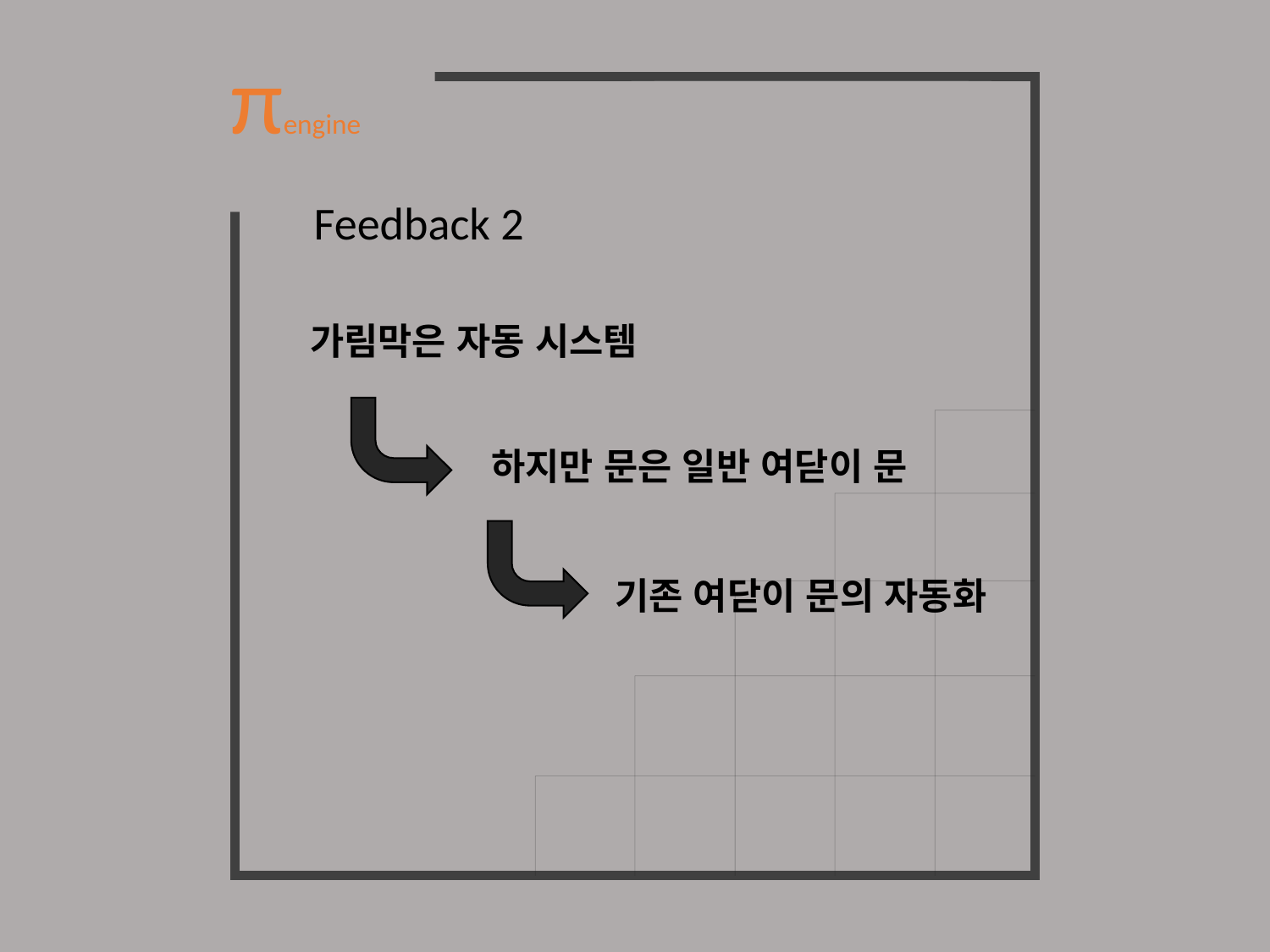

πengine

Feedback 2
가림막은 자동 시스템

하지만 문은 일반 여닫이 문

기존 여닫이 문의 자동화